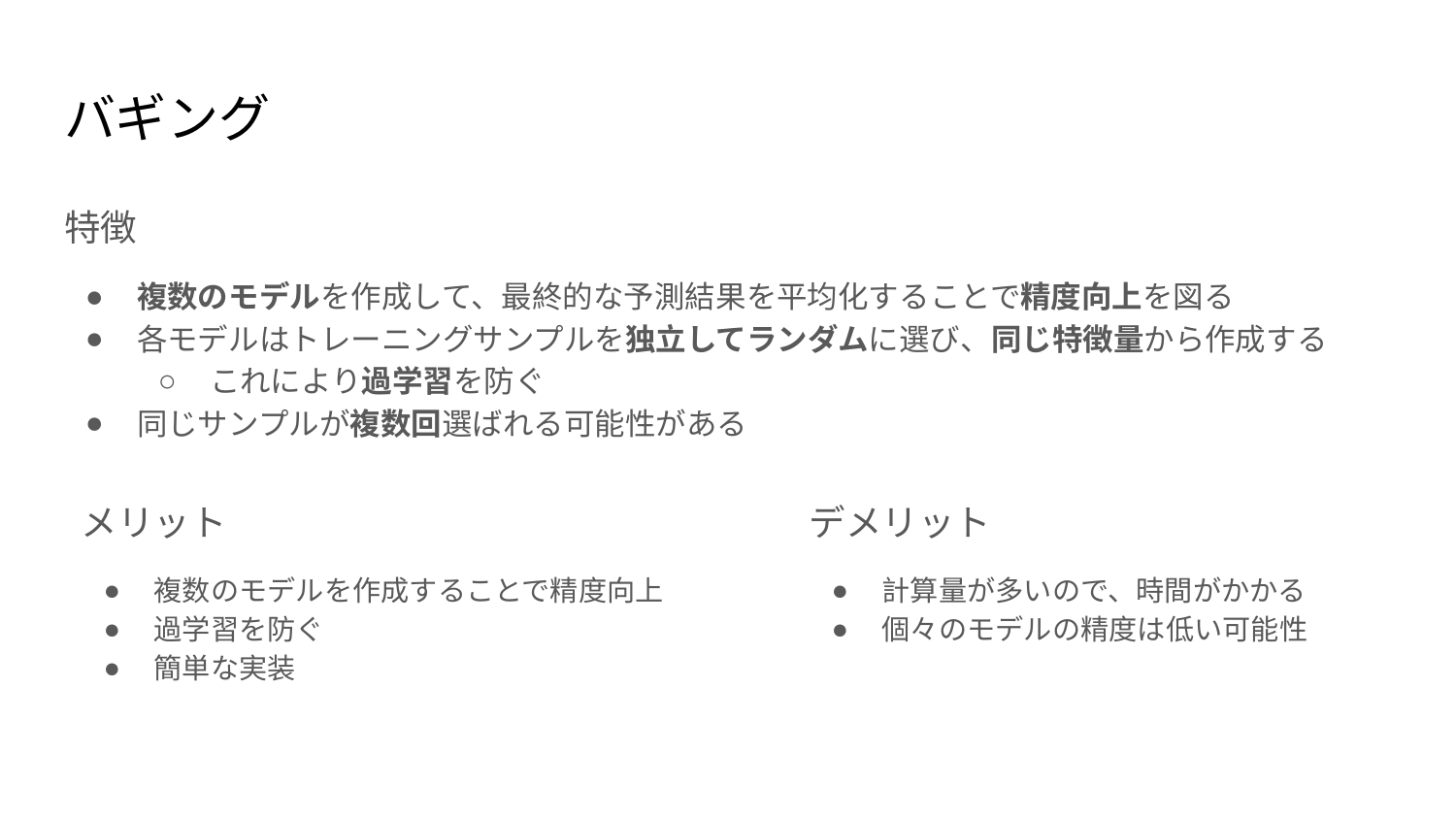

# バギング
特徴
複数のモデルを作成して、最終的な予測結果を平均化することで精度向上を図る
各モデルはトレーニングサンプルを独立してランダムに選び、同じ特徴量から作成する
これにより過学習を防ぐ
同じサンプルが複数回選ばれる可能性がある
メリット
複数のモデルを作成することで精度向上
過学習を防ぐ
簡単な実装
デメリット
計算量が多いので、時間がかかる
個々のモデルの精度は低い可能性